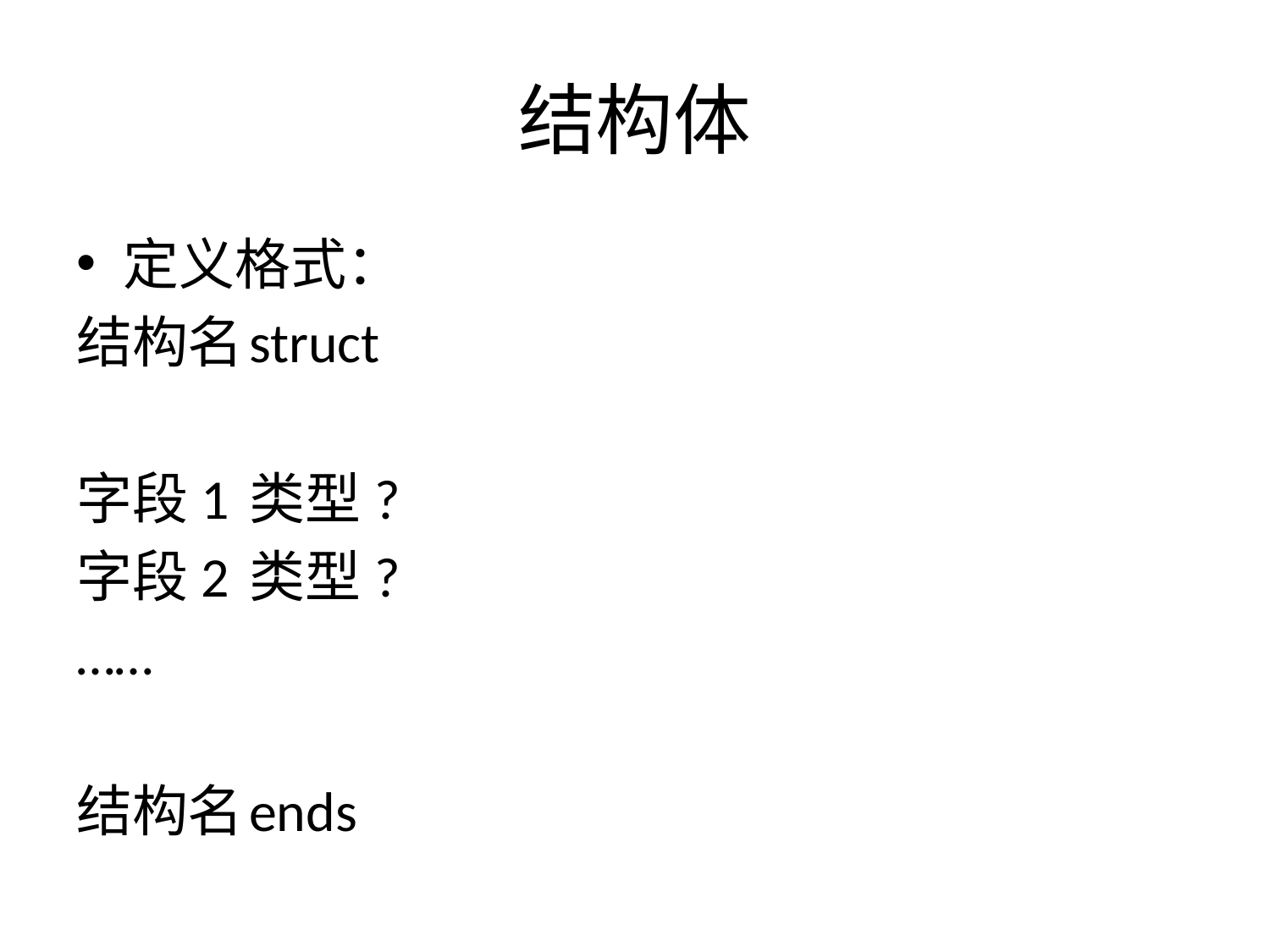

# 结构体
定义格式：
结构名	struct

字段1	类型	?
字段2	类型	?
……

结构名	ends